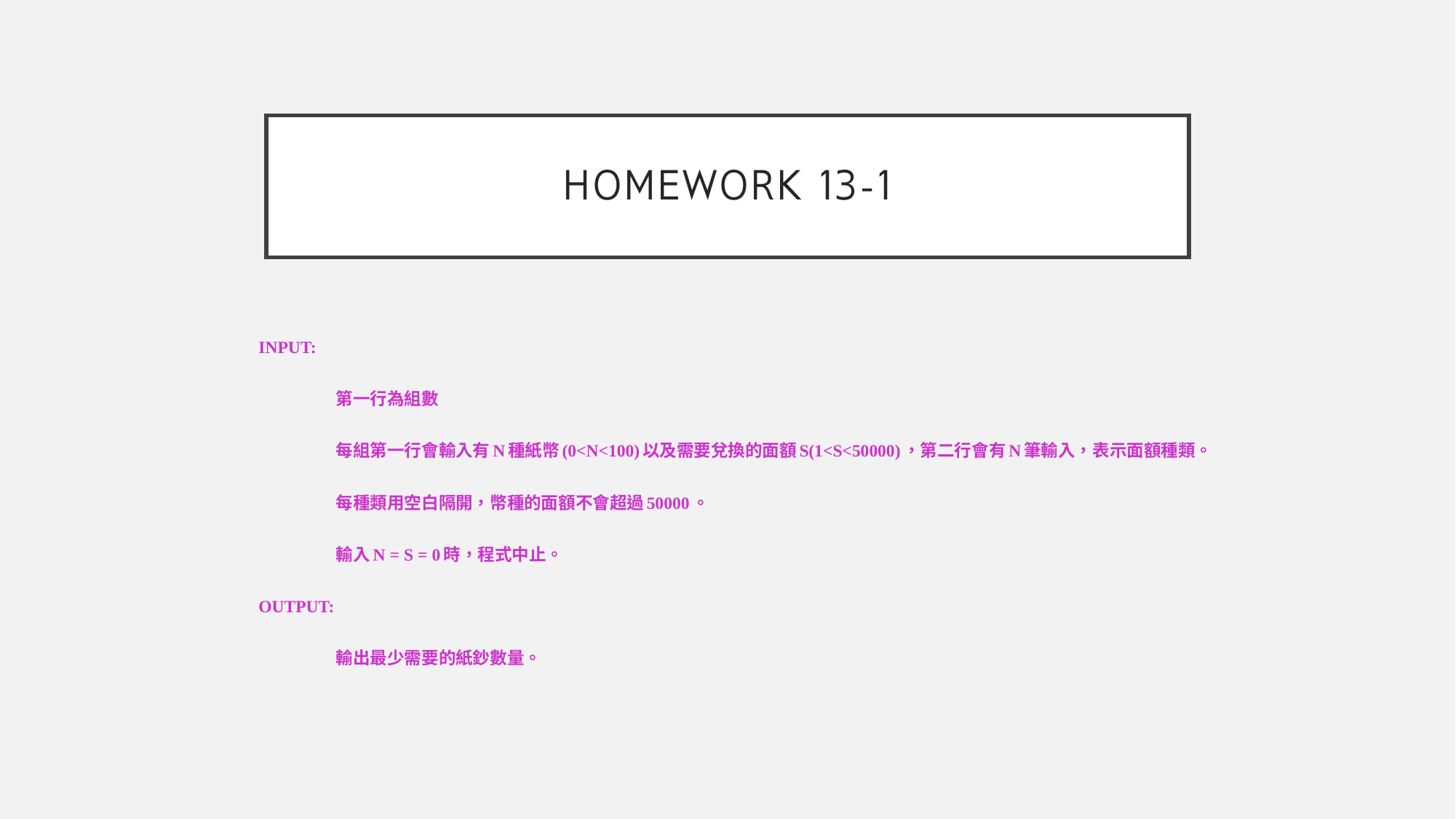

# Homework 13-1
INPUT:
	第一行為組數
	每組第一行會輸入有N種紙幣(0<N<100)以及需要兌換的面額S(1<S<50000)，第二行會有N筆輸入，表示面額種類。
	每種類用空白隔開，幣種的面額不會超過50000。
	輸入N = S = 0時，程式中止。
OUTPUT:
	輸出最少需要的紙鈔數量。